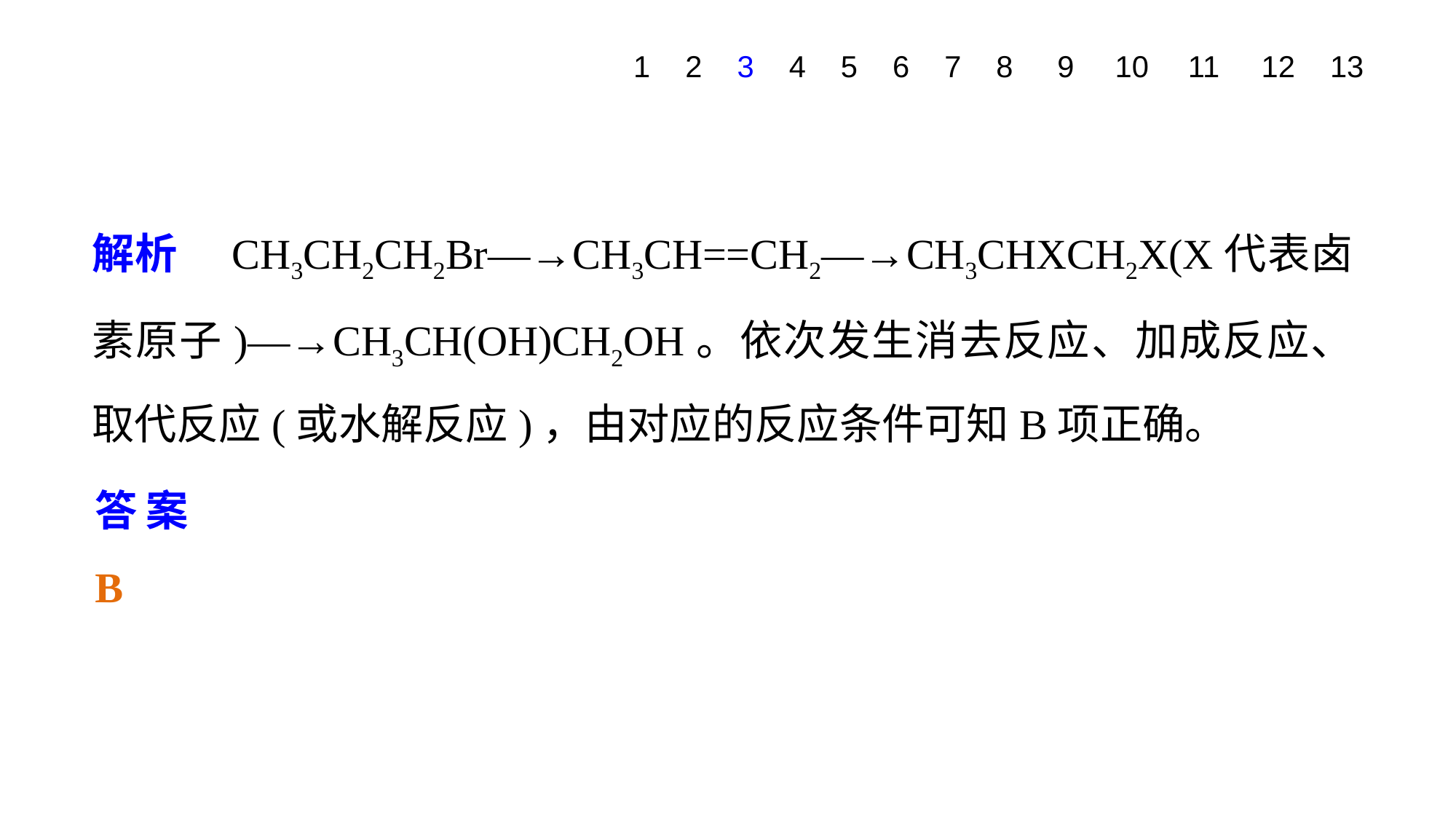

1
2
3
4
5
6
7
8
9
10
11
12
13
解析　CH3CH2CH2Br―→CH3CH==CH2―→CH3CHXCH2X(X代表卤素原子)―→CH3CH(OH)CH2OH。依次发生消去反应、加成反应、取代反应(或水解反应)，由对应的反应条件可知B项正确。
答案　B